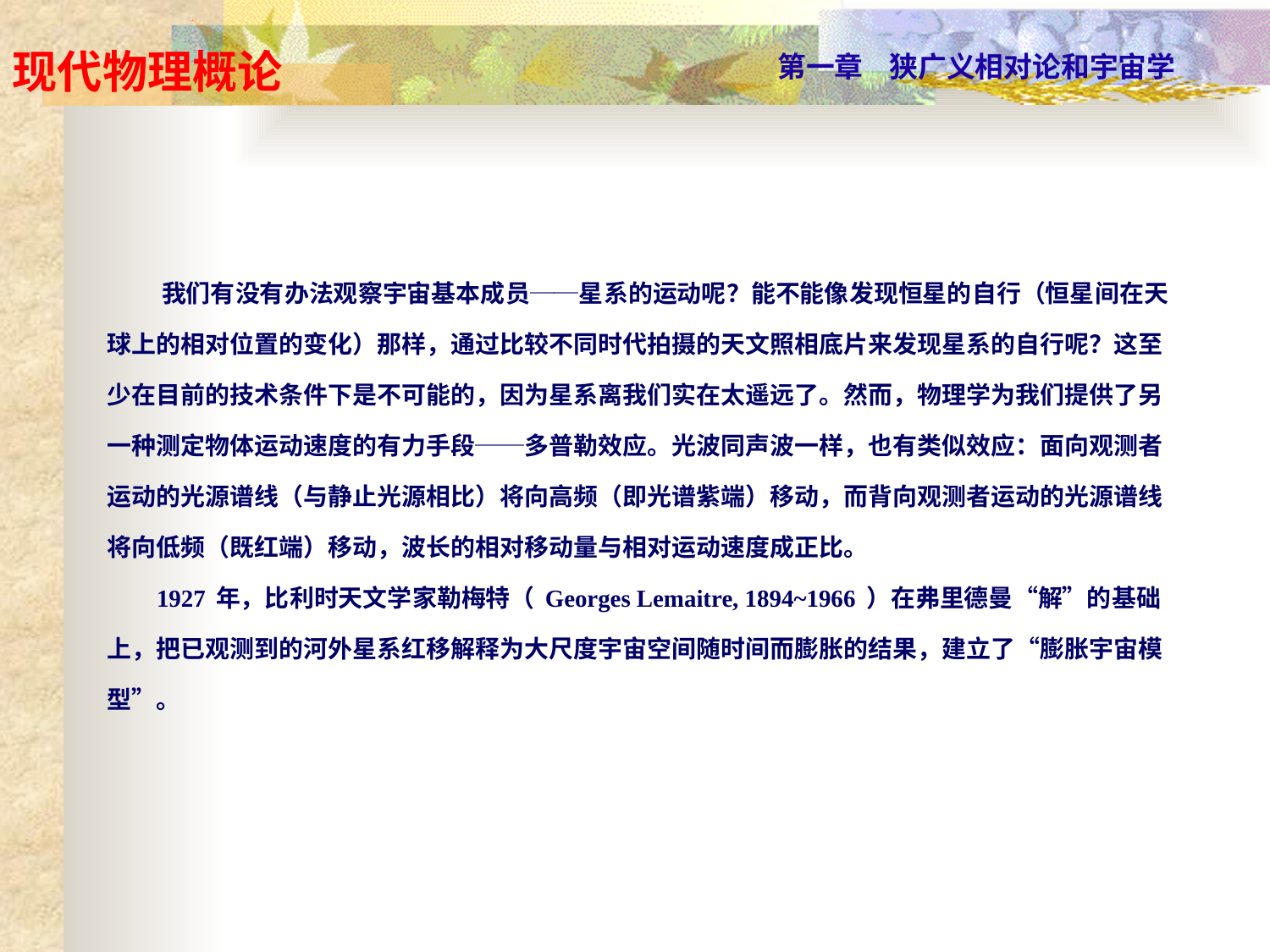

我们有没有办法观察宇宙基本成员──星系的运动呢？能不能像发现恒星的自行（恒星间在天球上的相对位置的变化）那样，通过比较不同时代拍摄的天文照相底片来发现星系的自行呢？这至少在目前的技术条件下是不可能的，因为星系离我们实在太遥远了。然而，物理学为我们提供了另一种测定物体运动速度的有力手段──多普勒效应。光波同声波一样，也有类似效应：面向观测者运动的光源谱线（与静止光源相比）将向高频（即光谱紫端）移动，而背向观测者运动的光源谱线将向低频（既红端）移动，波长的相对移动量与相对运动速度成正比。
        1927年，比利时天文学家勒梅特（Georges Lemaitre, 1894~1966）在弗里德曼“解”的基础上，把已观测到的河外星系红移解释为大尺度宇宙空间随时间而膨胀的结果，建立了“膨胀宇宙模型”。